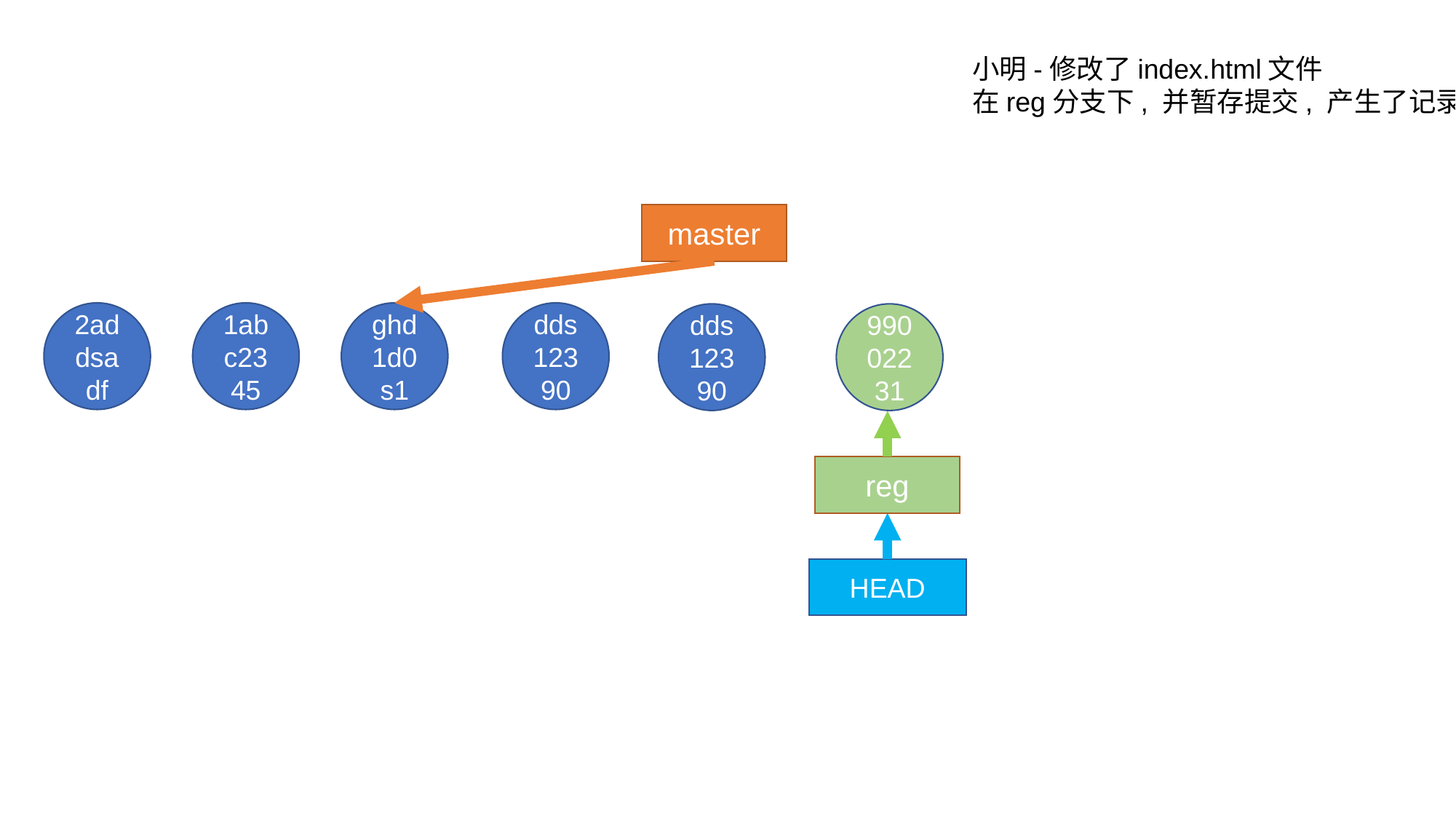

小明-修改了index.html文件
在reg分支下, 并暂存提交, 产生了记录
master
2addsadf
1abc2345
ghd1d0s1
dds12390
dds12390
99002231
reg
HEAD